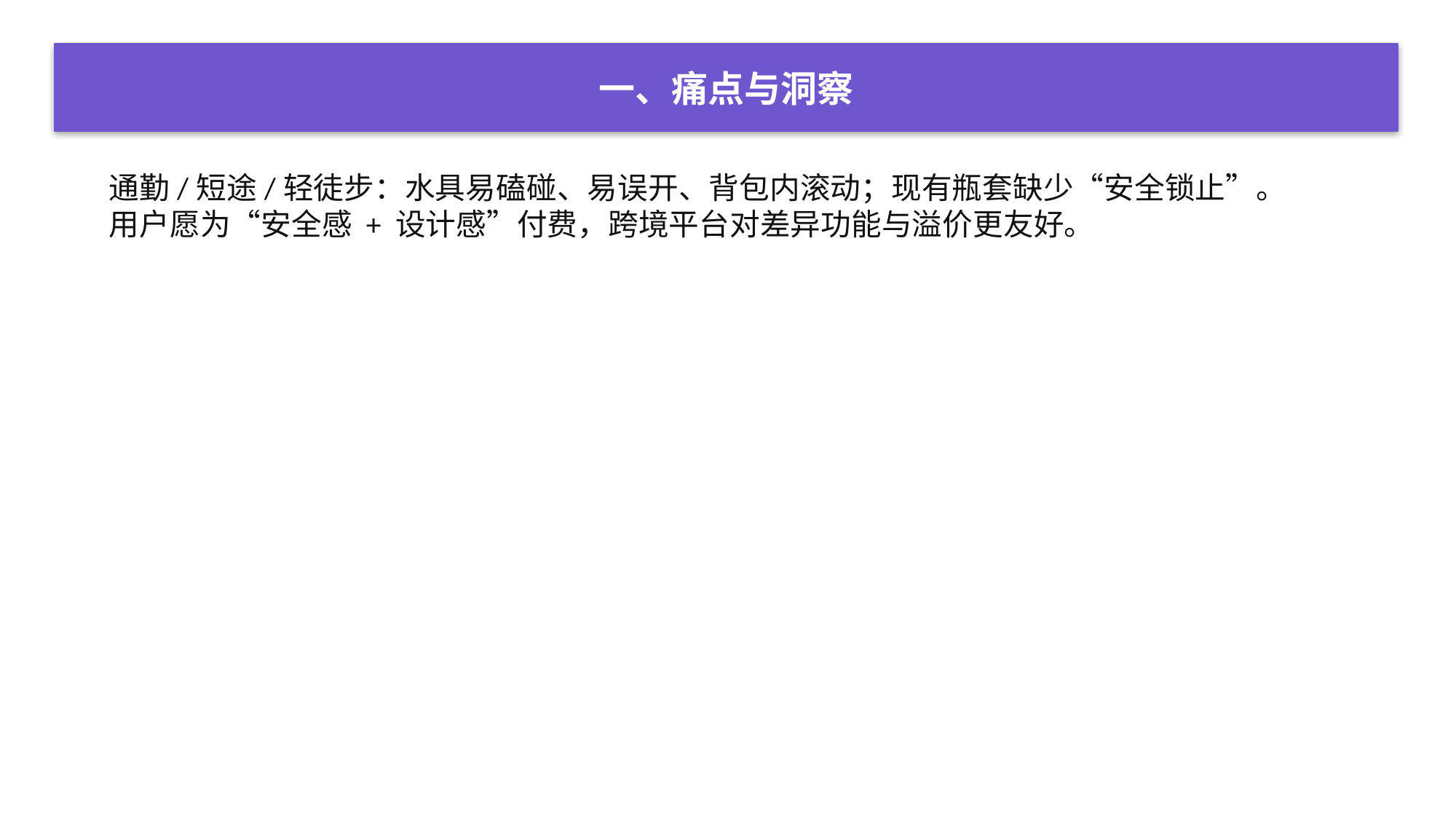

一、痛点与洞察
通勤/短途/轻徒步：水具易磕碰、易误开、背包内滚动；现有瓶套缺少“安全锁止”。
用户愿为“安全感 + 设计感”付费，跨境平台对差异功能与溢价更友好。